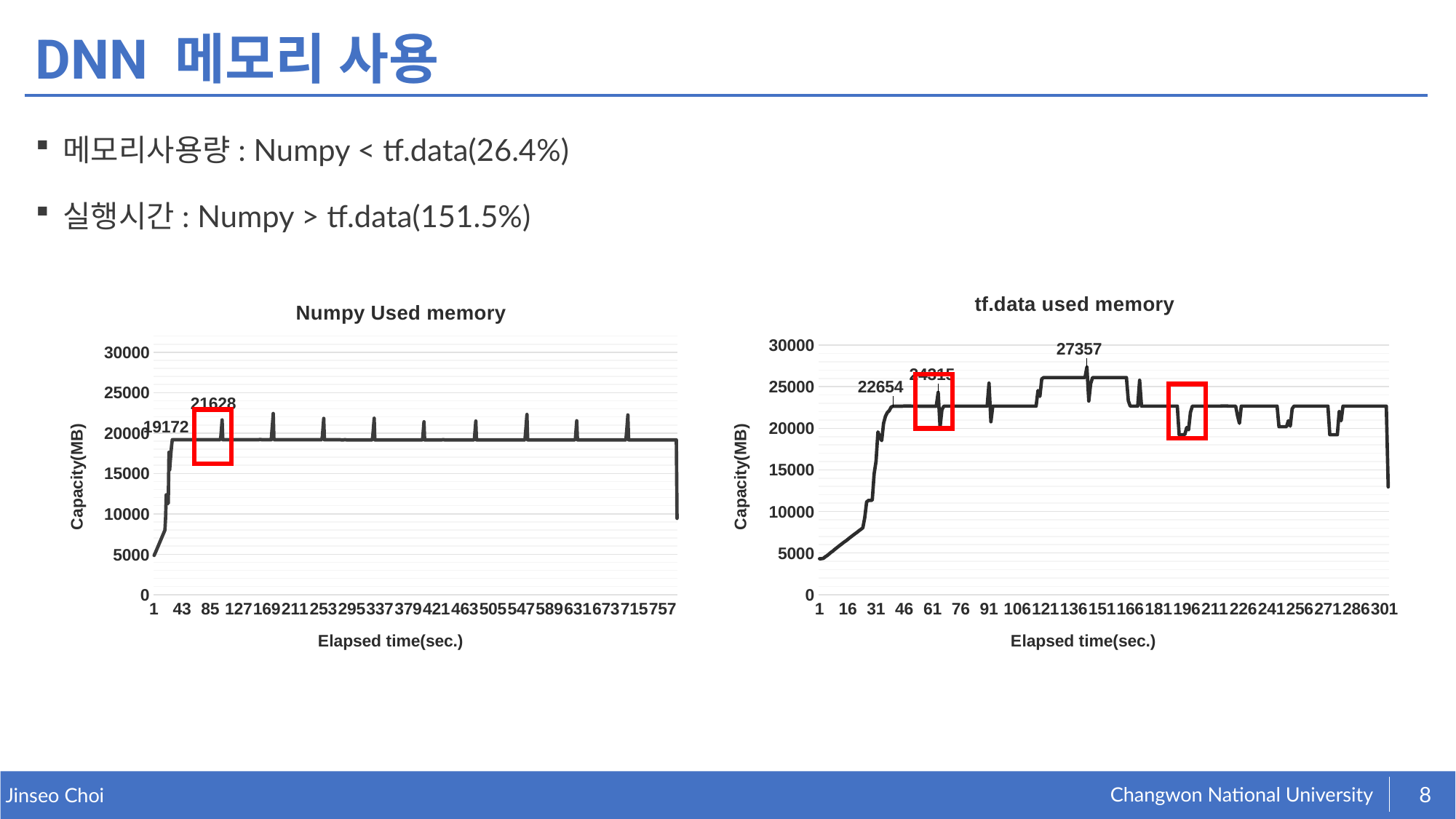

# DNN 메모리 사용
메모리사용량: Numpy < tf.data(26.4%)
실행시간: Numpy > tf.data(151.5%)

### Chart: Numpy Used memory

| Category |  |
|---|---|

### Chart: tf.data used memory

| Category |  |
|---|---|

8